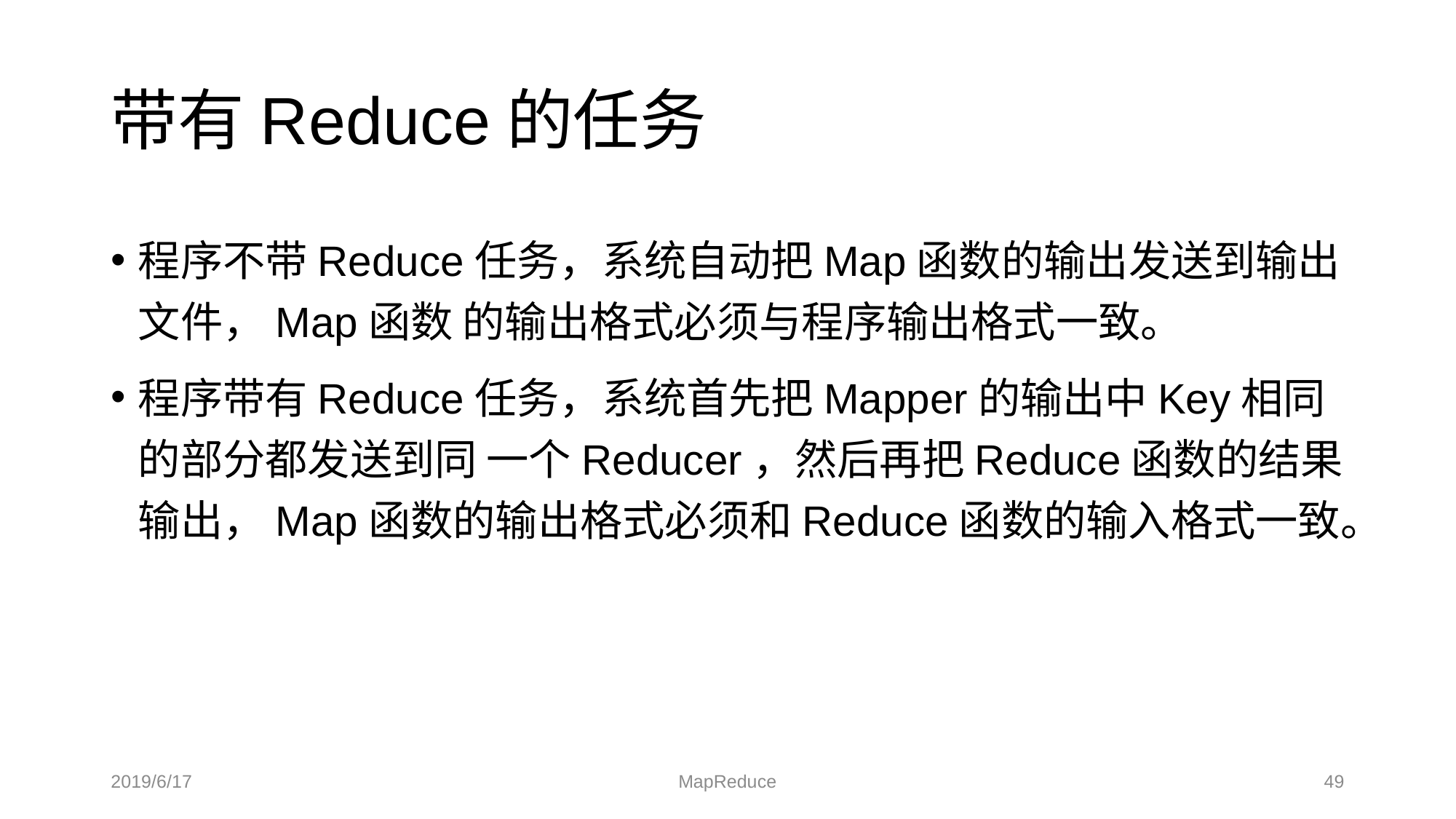

# 带有Reduce的任务
程序不带Reduce任务，系统自动把Map函数的输出发送到输出文件，Map函数 的输出格式必须与程序输出格式一致。
程序带有Reduce任务，系统首先把Mapper的输出中Key相同的部分都发送到同 一个Reducer，然后再把Reduce函数的结果输出，Map函数的输出格式必须和Reduce函数的输入格式一致。

2019/6/17
MapReduce
49